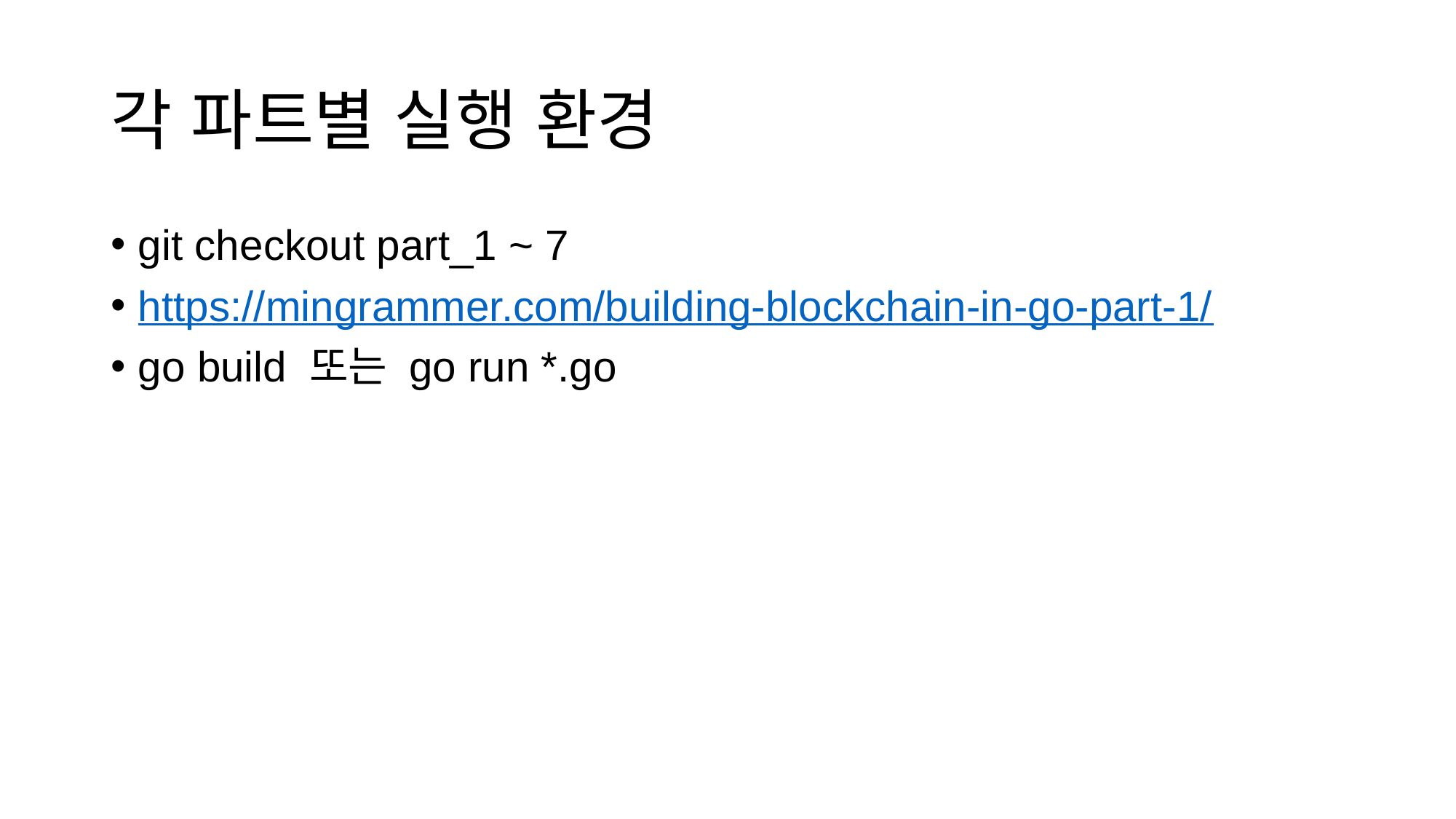

# 각 파트별 실행 환경
git checkout part_1 ~ 7
https://mingrammer.com/building-blockchain-in-go-part-1/
go build 또는 go run *.go